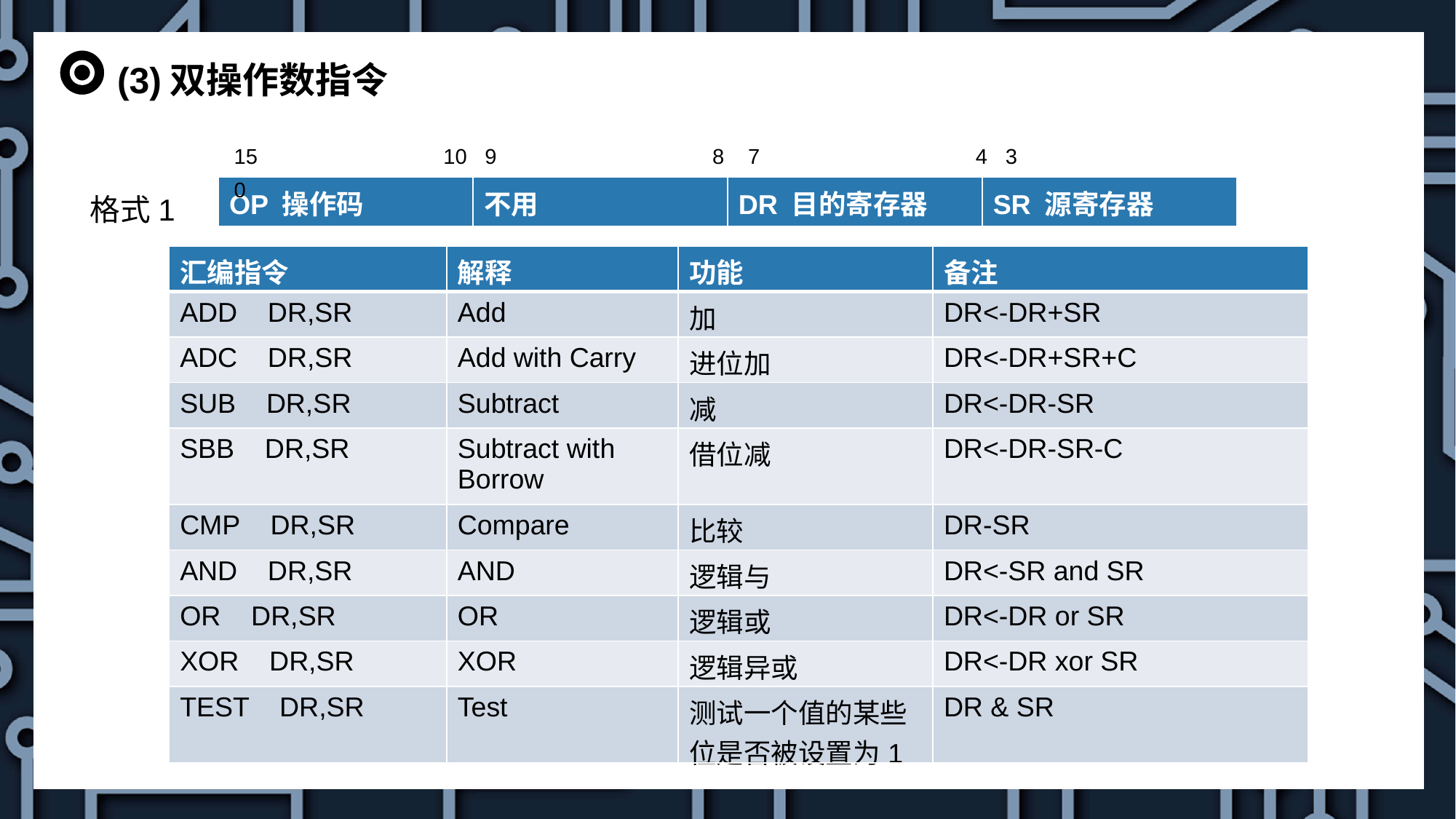

(3)双操作数指令

15                               10   9                                    8    7                                    4   3                                    0
格式1
| OP 操作码 | 不用 | DR 目的寄存器 | SR 源寄存器 |
| --- | --- | --- | --- |
| 汇编指令 | 解释 | 功能 | 备注 |
| --- | --- | --- | --- |
| ADD DR,SR | Add | 加 | DR<-DR+SR |
| ADC DR,SR | Add with Carry | 进位加 | DR<-DR+SR+C |
| SUB DR,SR | Subtract | 减 | DR<-DR-SR |
| SBB DR,SR | Subtract with Borrow | 借位减 | DR<-DR-SR-C |
| CMP DR,SR | Compare | 比较 | DR-SR |
| AND DR,SR | AND | 逻辑与 | DR<-SR and SR |
| OR DR,SR | OR | 逻辑或 | DR<-DR or SR |
| XOR DR,SR | XOR | 逻辑异或 | DR<-DR xor SR |
| TEST DR,SR | Test | 测试一个值的某些位是否被设置为1 | DR & SR |